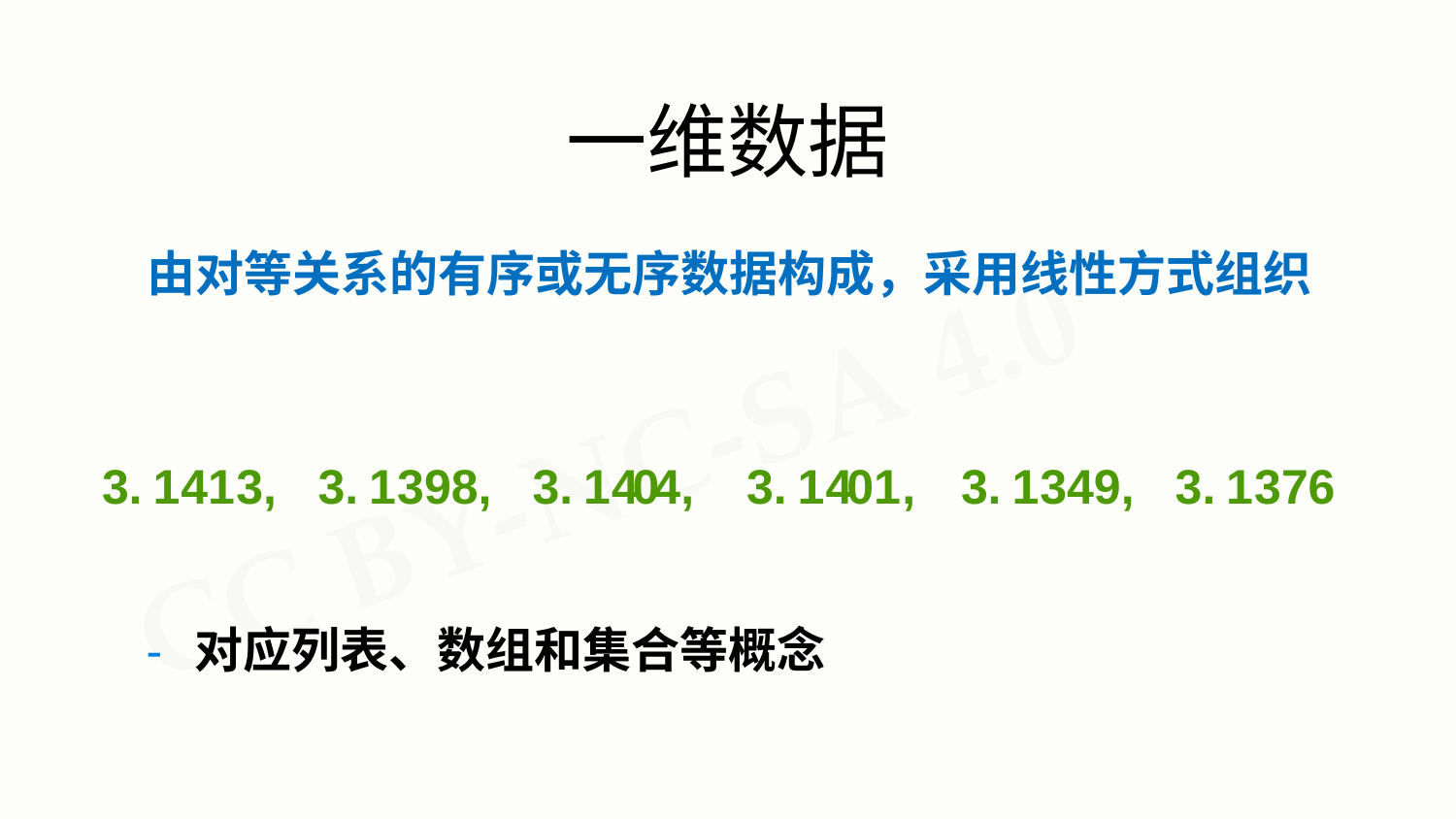

# 一维数据
由对等关系的有序或无序数据构成，采用线性方式组织

3.1413,	3.1398,	3.1404,	3.1401,	3.1349,	3.1376

- 对应列表、数组和集合等概念